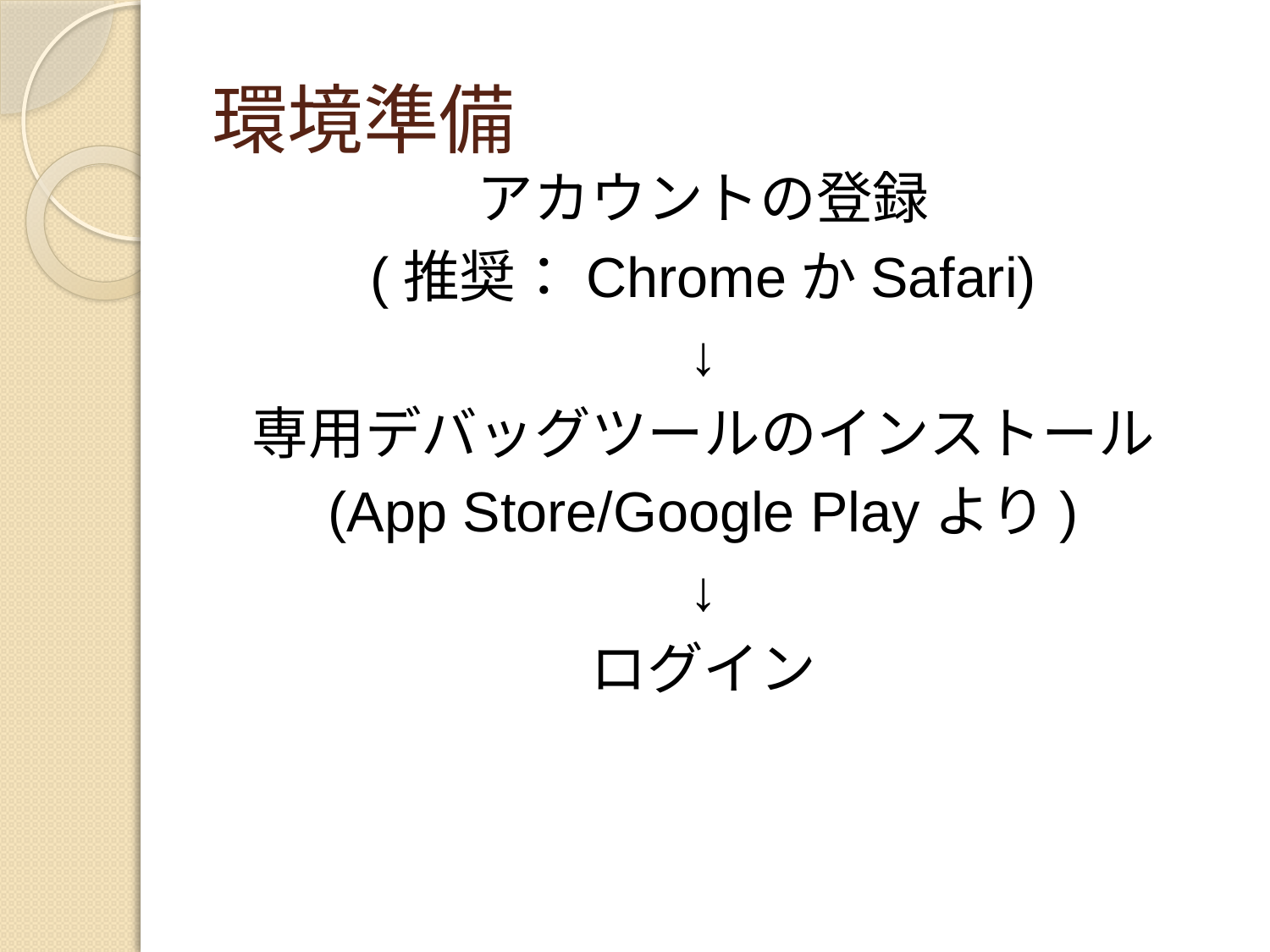

# 環境準備
アカウントの登録
(推奨：ChromeかSafari)
↓
専用デバッグツールのインストール
(App Store/Google Playより)
↓
ログイン